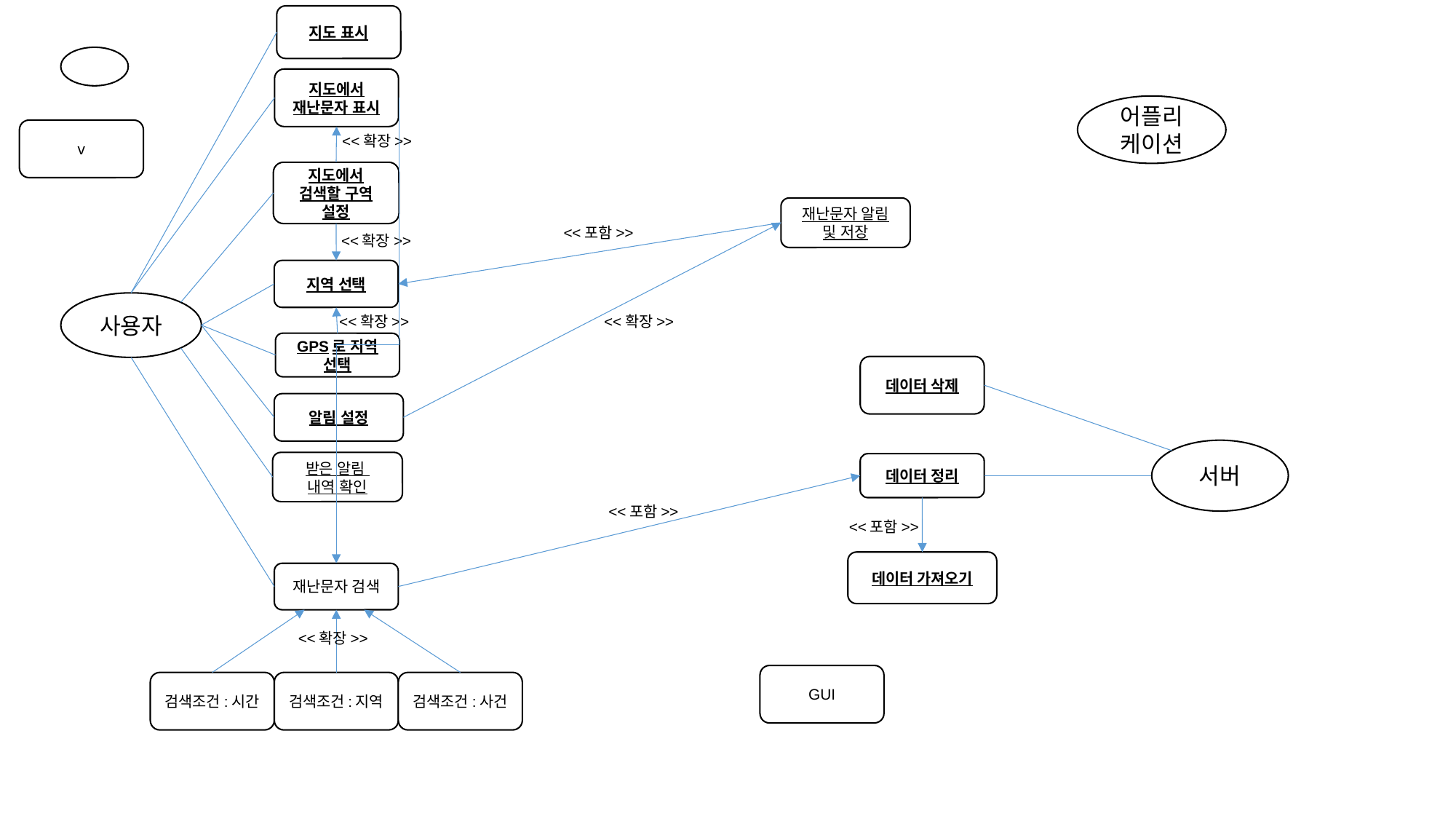

지도 표시

지도에서 재난문자 표시
어플리케이션
v
<<확장>>
지도에서 검색할 구역 설정
재난문자 알림 및 저장
<<포함>>
<<확장>>
지역 선택
사용자
<<확장>>
<<확장>>
GPS로 지역 선택
데이터 삭제
알림 설정
서버
받은 알림
내역 확인
데이터 정리
<<포함>>
<<포함>>
데이터 가져오기
재난문자 검색
<<확장>>
GUI
검색조건:지역
검색조건:사건
검색조건:시간